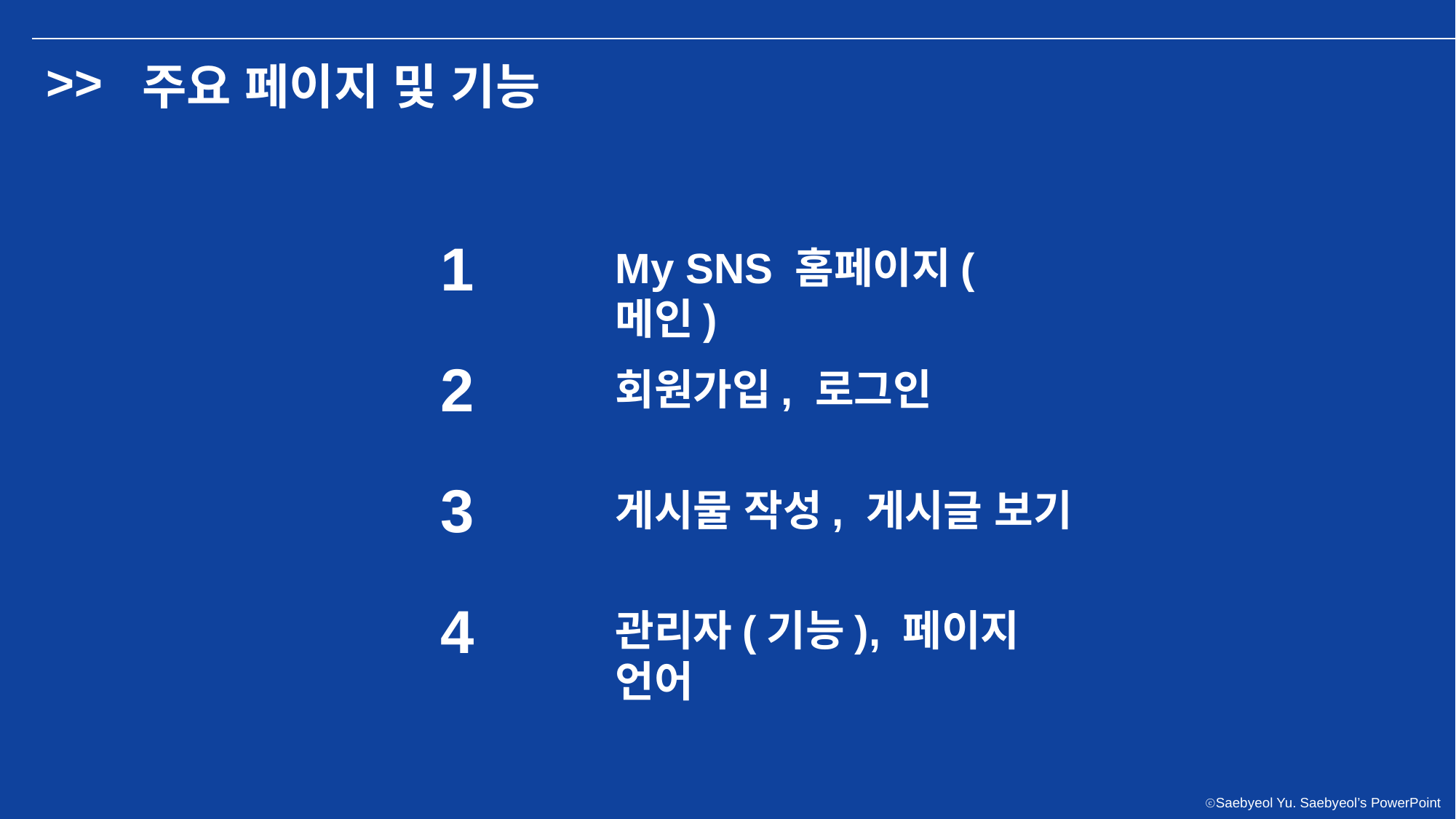

>>
주요 페이지 및 기능
1
My SNS 홈페이지(메인)
2
회원가입, 로그인
3
게시물 작성, 게시글 보기
4
관리자(기능), 페이지 언어